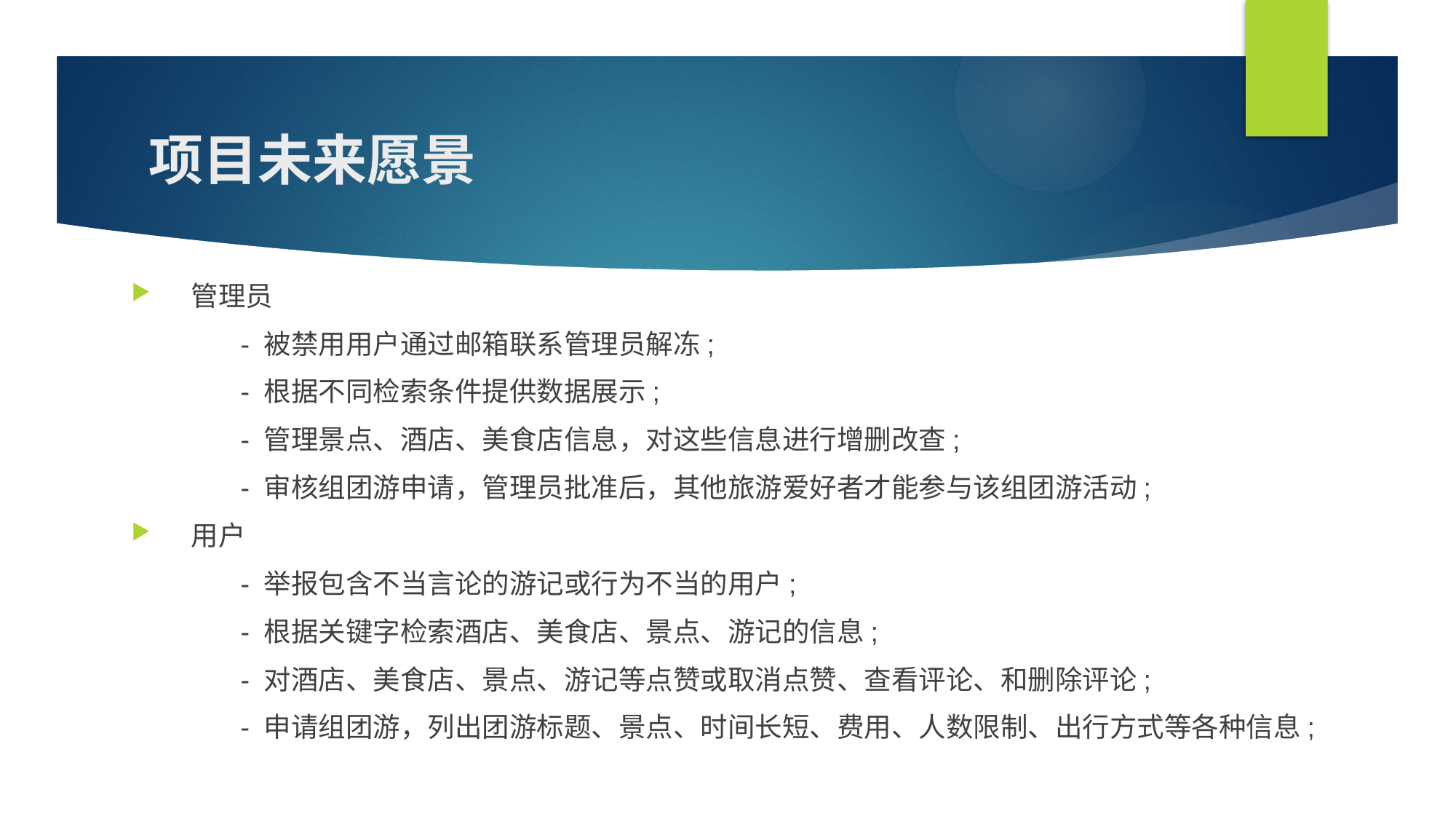

# 项目未来愿景
  管理员
    	- 被禁用用户通过邮箱联系管理员解冻;
   	- 根据不同检索条件提供数据展示;
    	- 管理景点、酒店、美食店信息，对这些信息进行增删改查;
    	- 审核组团游申请，管理员批准后，其他旅游爱好者才能参与该组团游活动;
  用户
   	- 举报包含不当言论的游记或行为不当的用户;
    	- 根据关键字检索酒店、美食店、景点、游记的信息;
    	- 对酒店、美食店、景点、游记等点赞或取消点赞、查看评论、和删除评论;
    	- 申请组团游，列出团游标题、景点、时间长短、费用、人数限制、出行方式等各种信息;